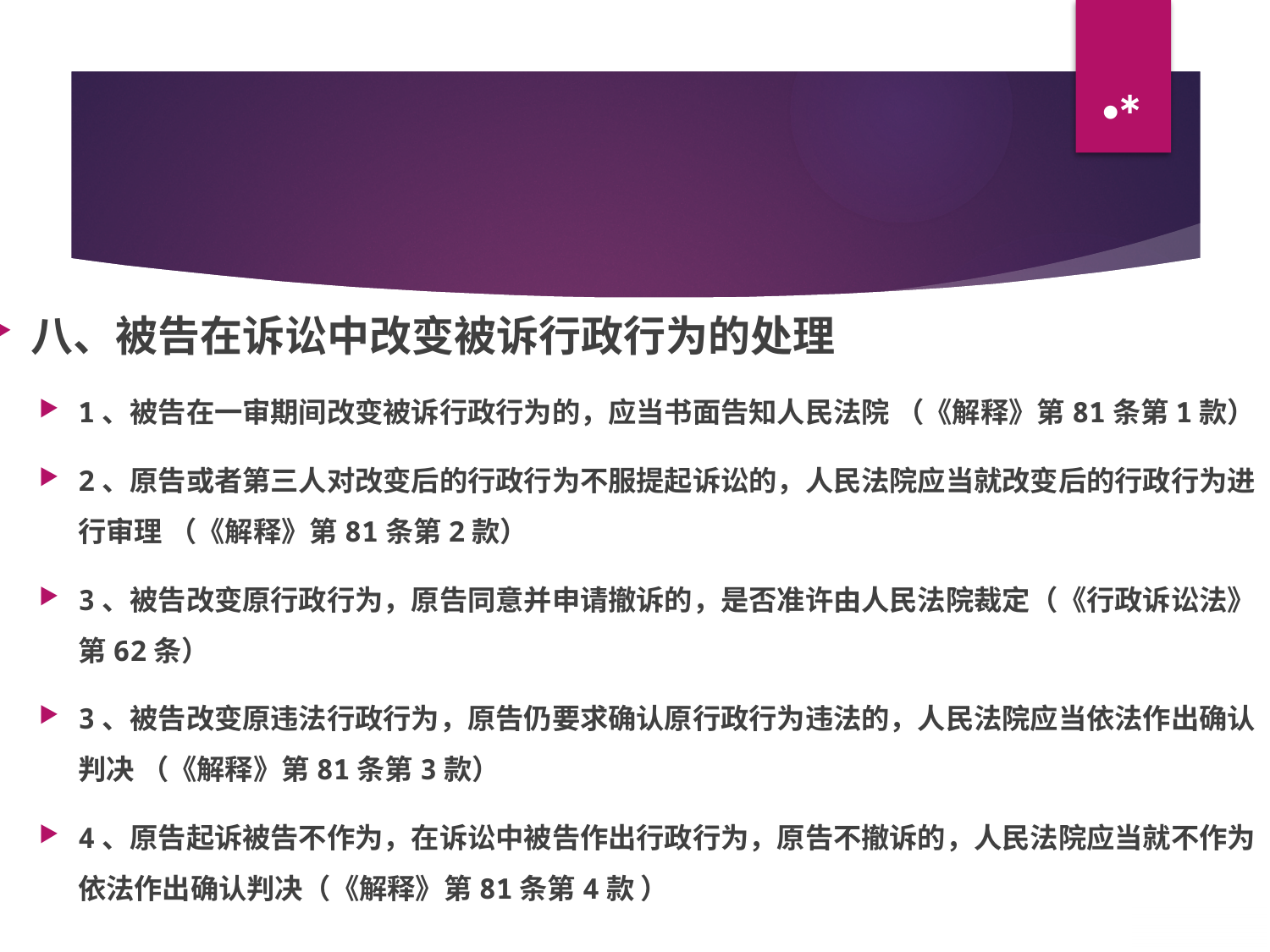

*
#
八、被告在诉讼中改变被诉行政行为的处理
1、被告在一审期间改变被诉行政行为的，应当书面告知人民法院 （《解释》第81条第1款）
2、原告或者第三人对改变后的行政行为不服提起诉讼的，人民法院应当就改变后的行政行为进行审理 （《解释》第81条第2款）
3、被告改变原行政行为，原告同意并申请撤诉的，是否准许由人民法院裁定（《行政诉讼法》第62条）
3、被告改变原违法行政行为，原告仍要求确认原行政行为违法的，人民法院应当依法作出确认判决 （《解释》第81条第3款）
4、原告起诉被告不作为，在诉讼中被告作出行政行为，原告不撤诉的，人民法院应当就不作为依法作出确认判决（《解释》第81条第4款 ）